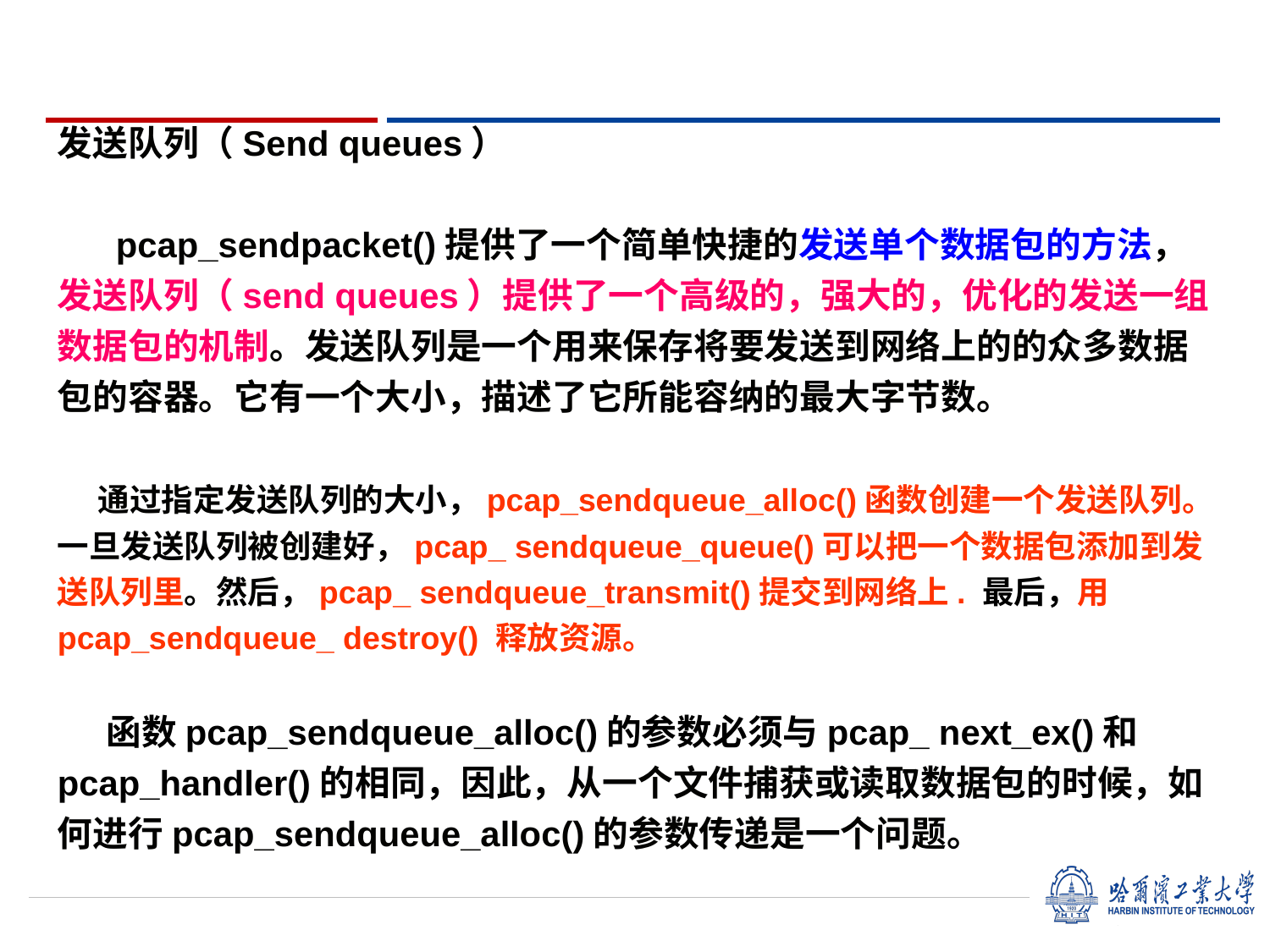

发送队列（Send queues）

      pcap_sendpacket()提供了一个简单快捷的发送单个数据包的方法，发送队列（send queues）提供了一个高级的，强大的，优化的发送一组数据包的机制。发送队列是一个用来保存将要发送到网络上的的众多数据包的容器。它有一个大小，描述了它所能容纳的最大字节数。

    通过指定发送队列的大小，pcap_sendqueue_alloc()函数创建一个发送队列。一旦发送队列被创建好，pcap_ sendqueue_queue()可以把一个数据包添加到发送队列里。然后，pcap_ sendqueue_transmit()提交到网络上. 最后，用pcap_sendqueue_ destroy() 释放资源。

     函数pcap_sendqueue_alloc()的参数必须与pcap_ next_ex()和pcap_handler()的相同，因此，从一个文件捕获或读取数据包的时候，如何进行pcap_sendqueue_alloc()的参数传递是一个问题。
63